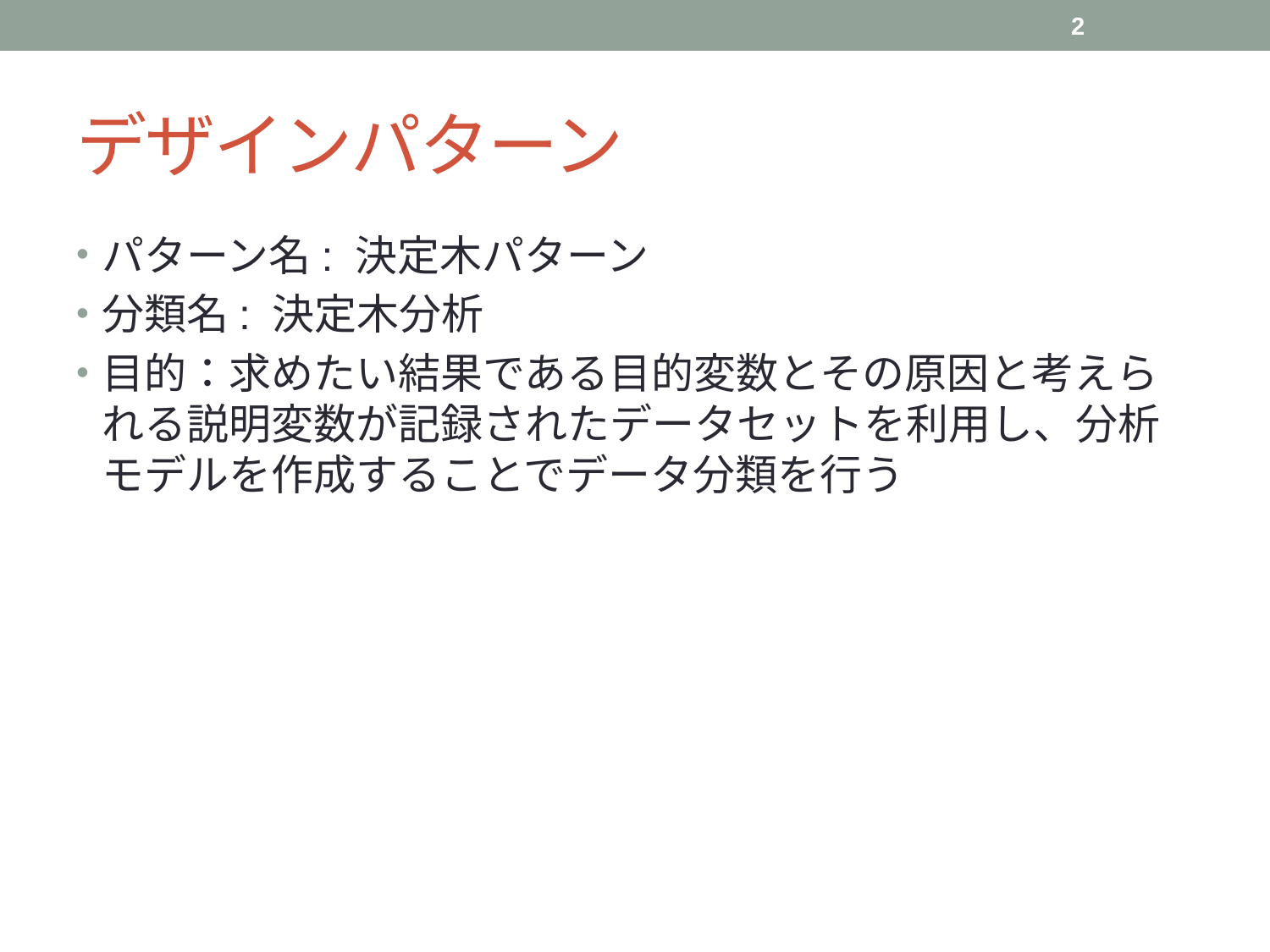

2
# デザインパターン
パターン名: 決定木パターン
分類名: 決定木分析
目的：求めたい結果である目的変数とその原因と考えられる説明変数が記録されたデータセットを利用し、分析モデルを作成することでデータ分類を行う